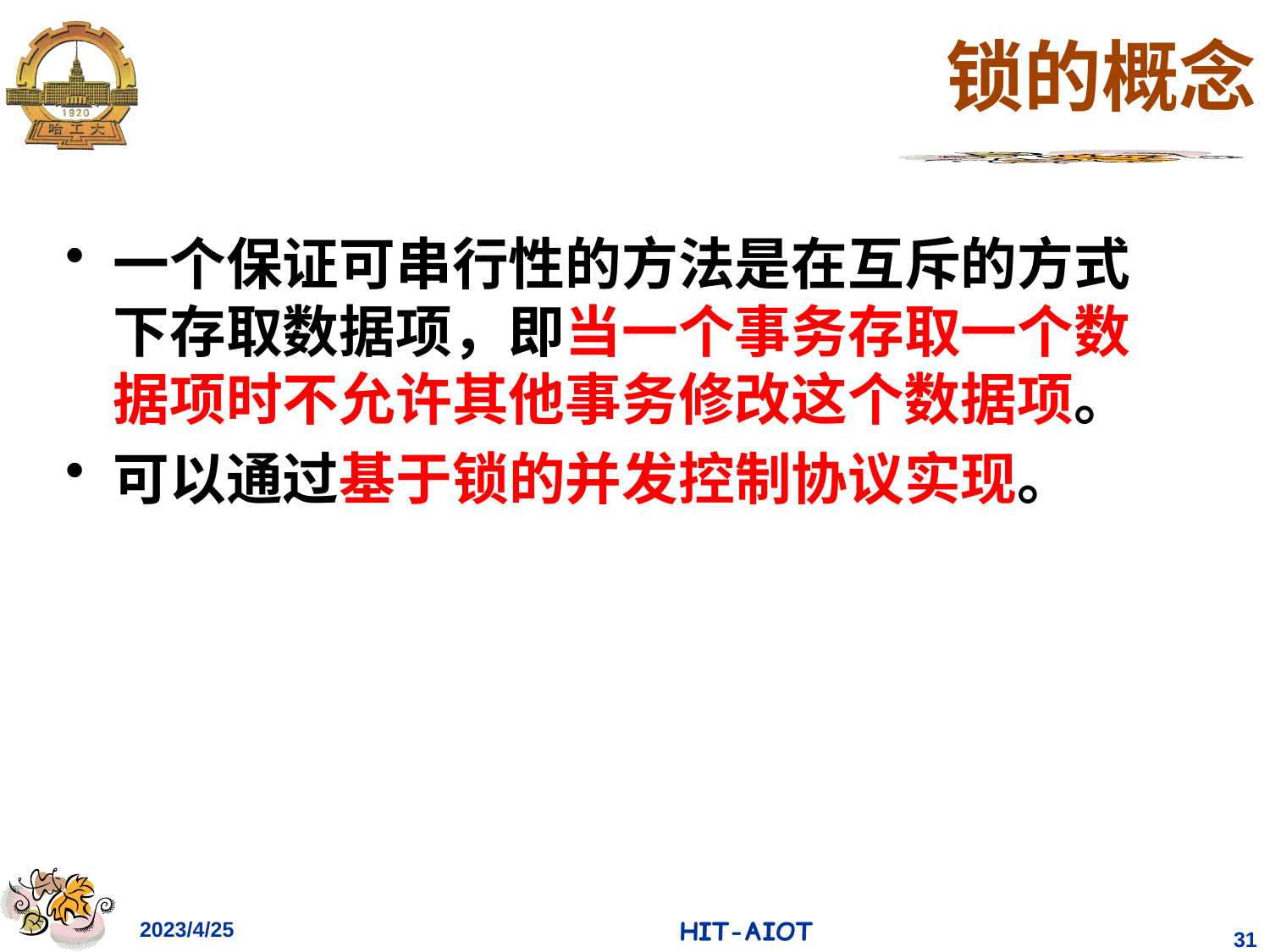

# 锁的概念
一个保证可串行性的方法是在互斥的方式下存取数据项，即当一个事务存取一个数据项时不允许其他事务修改这个数据项。
可以通过基于锁的并发控制协议实现。
2023/4/25
HIT-AIOT

31